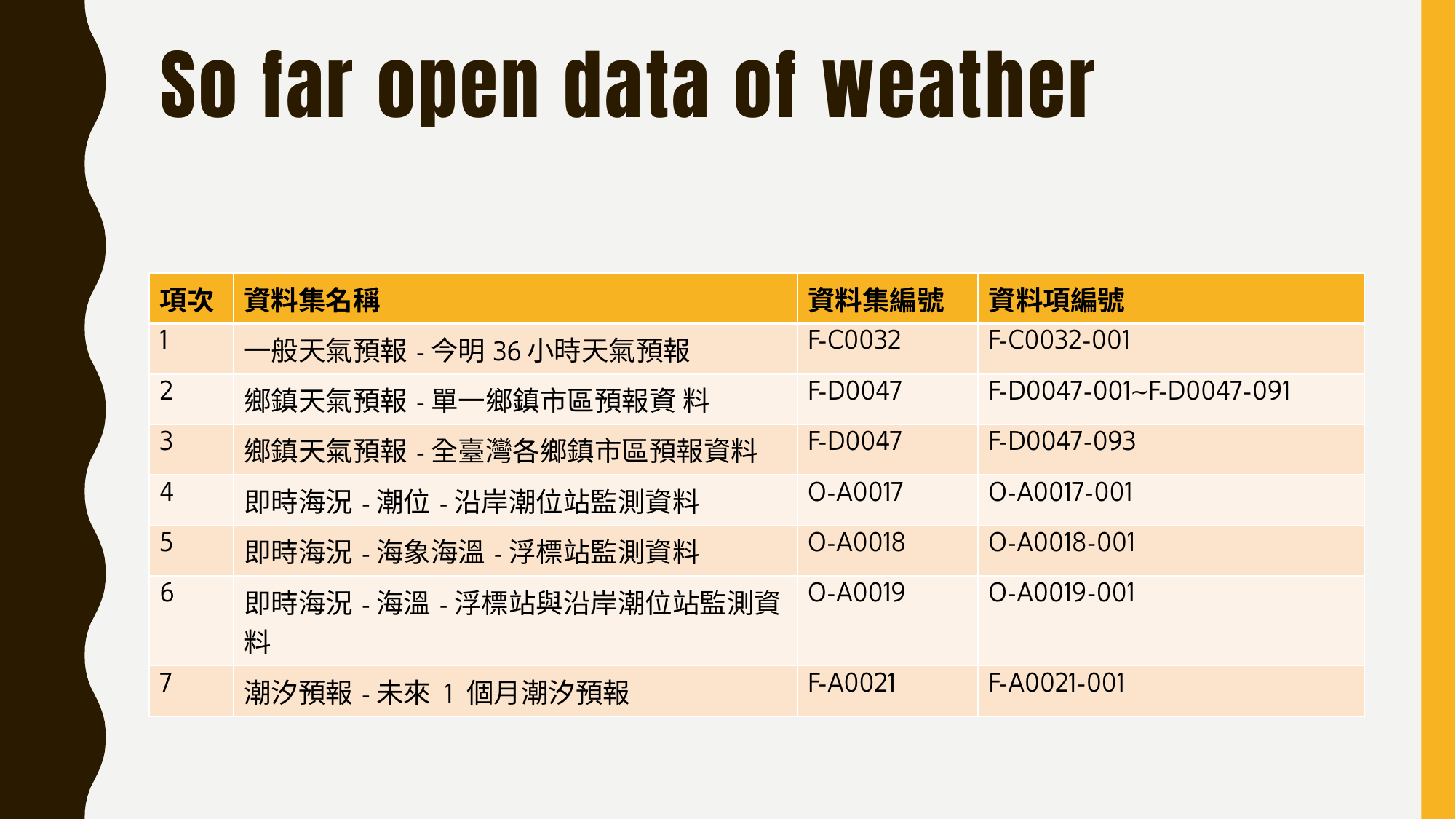

# So far open data of weather
| 項次 | 資料集名稱 | 資料集編號 | 資料項編號 |
| --- | --- | --- | --- |
| 1 | 一般天氣預報-今明36小時天氣預報 | F-C0032 | F-C0032-001 |
| 2 | 鄉鎮天氣預報-單一鄉鎮市區預報資 料 | F-D0047 | F-D0047-001~F-D0047-091 |
| 3 | 鄉鎮天氣預報-全臺灣各鄉鎮市區預報資料 | F-D0047 | F-D0047-093 |
| 4 | 即時海況-潮位-沿岸潮位站監測資料 | O-A0017 | O-A0017-001 |
| 5 | 即時海況-海象海溫-浮標站監測資料 | O-A0018 | O-A0018-001 |
| 6 | 即時海況-海溫-浮標站與沿岸潮位站監測資料 | O-A0019 | O-A0019-001 |
| 7 | 潮汐預報-未來 1 個月潮汐預報 | F-A0021 | F-A0021-001 |